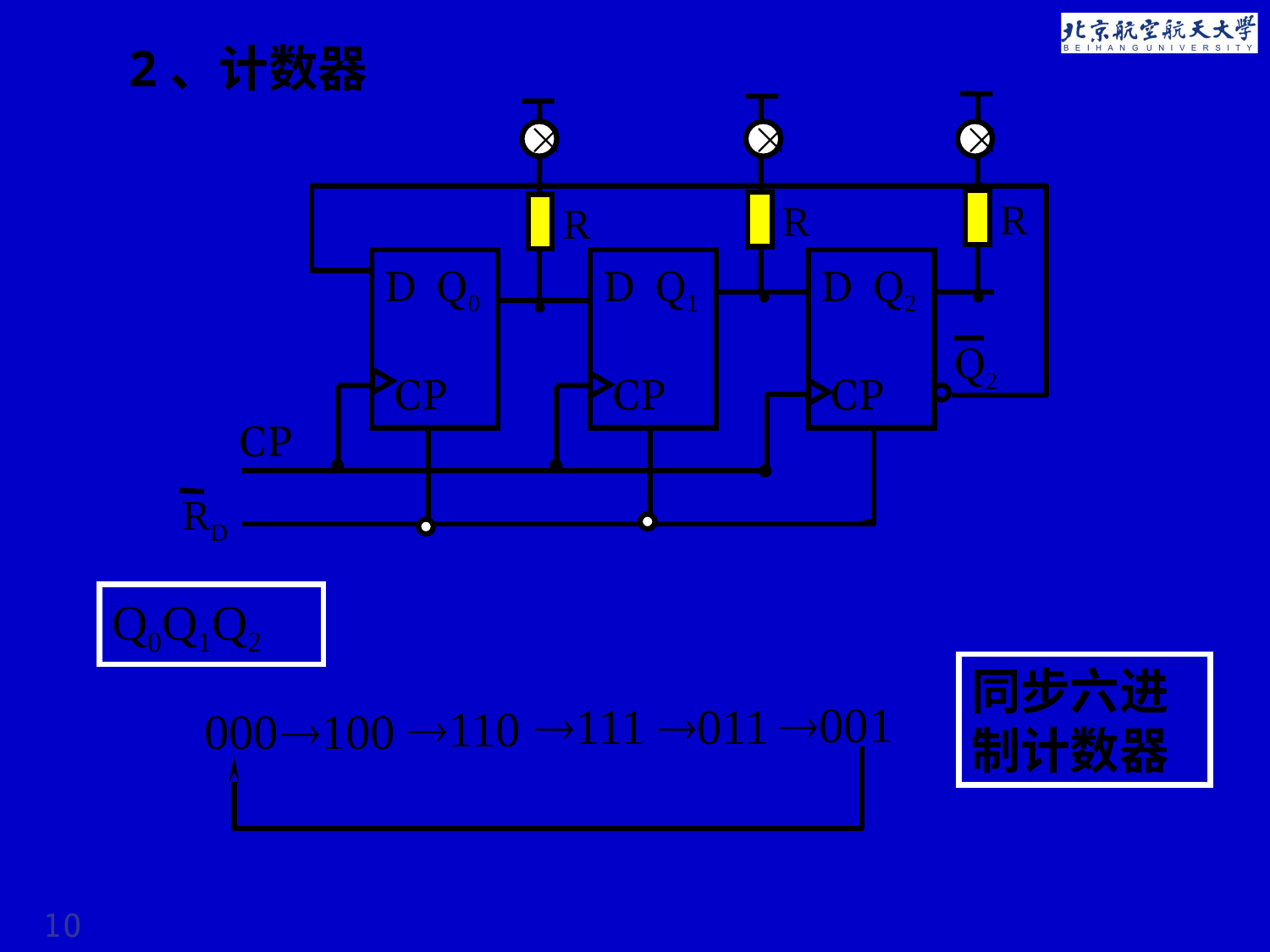

2、计数器

×

×

×

.
.
.
R

R

R

D  Q0

 CP
D  Q1

 CP
D  Q2

 CP

Q2

CP

RD

Q0Q1Q2
同步六进制计数器
→001
→111
→011
→110
000
→100

10